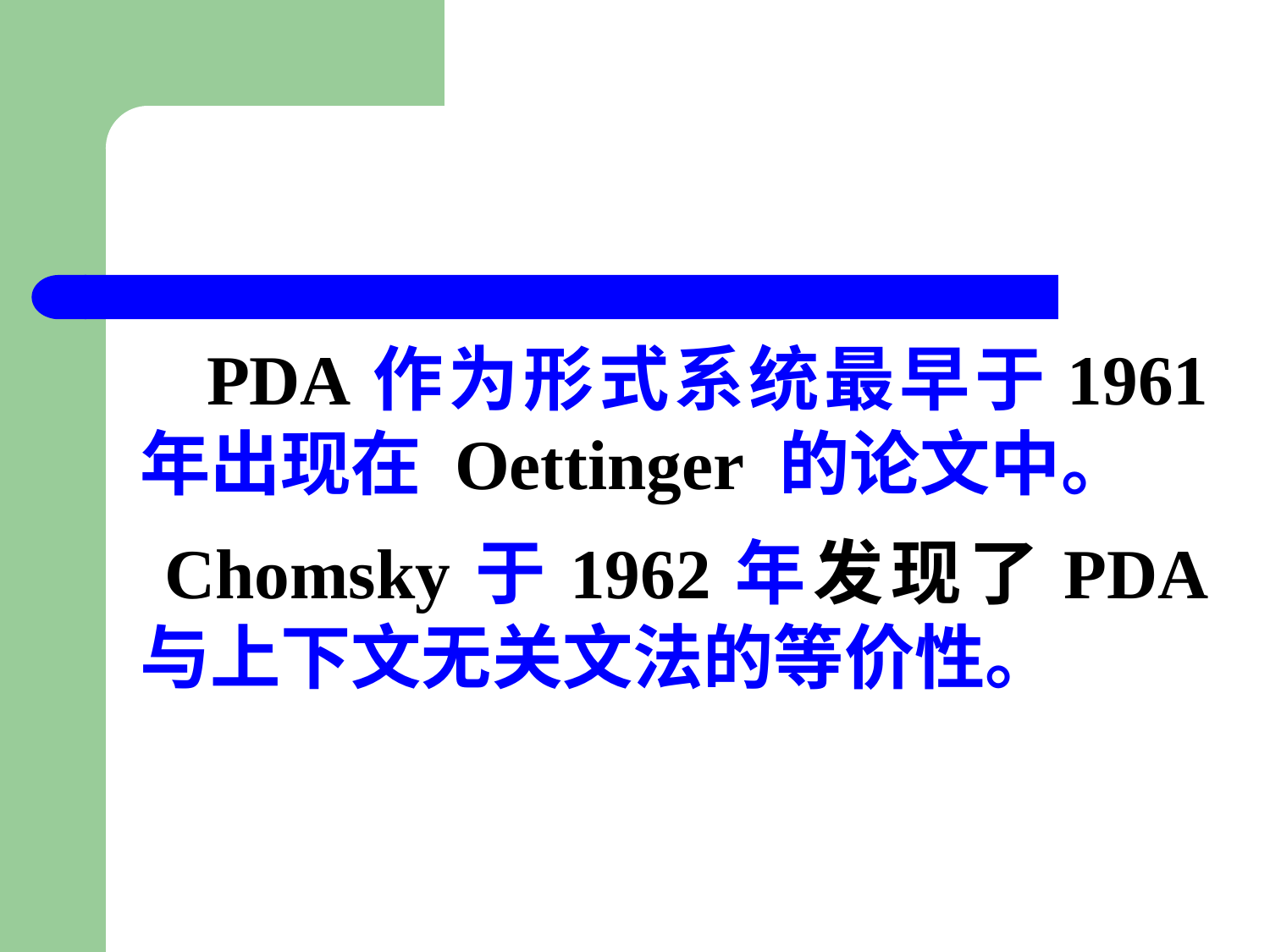

#
   PDA作为形式系统最早于1961年出现在 Oettinger 的论文中。
 Chomsky于1962年发现了PDA与上下文无关文法的等价性。